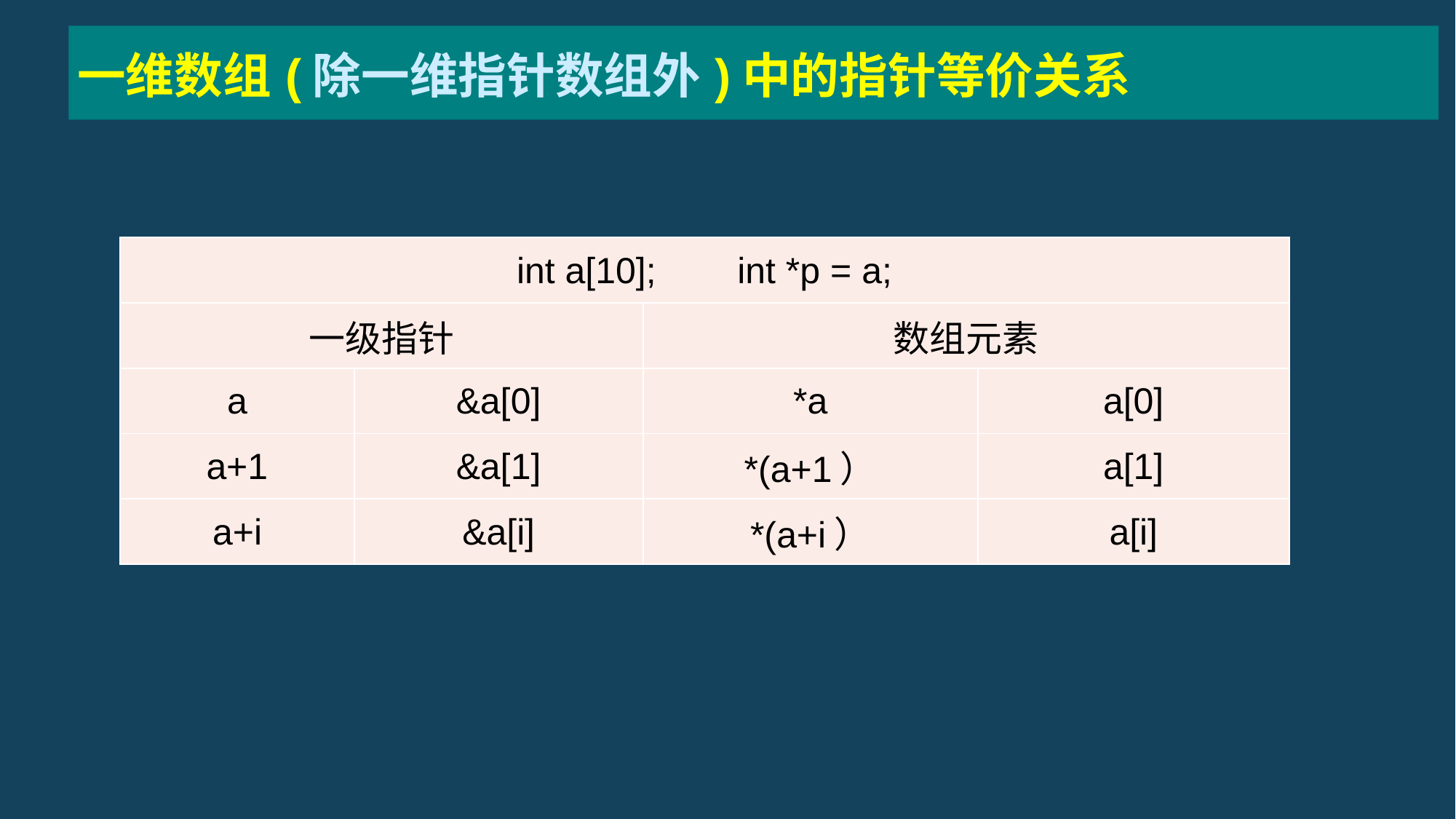

一维数组(除一维指针数组外)中的指针等价关系
| int a[10]; int \*p = a; |  |  |  |
| --- | --- | --- | --- |
| 一级指针 |  | 数组元素 |  |
| a | &a[0] | \*a | a[0] |
| a+1 | &a[1] | \*(a+1） | a[1] |
| a+i | &a[i] | \*(a+i） | a[i] |